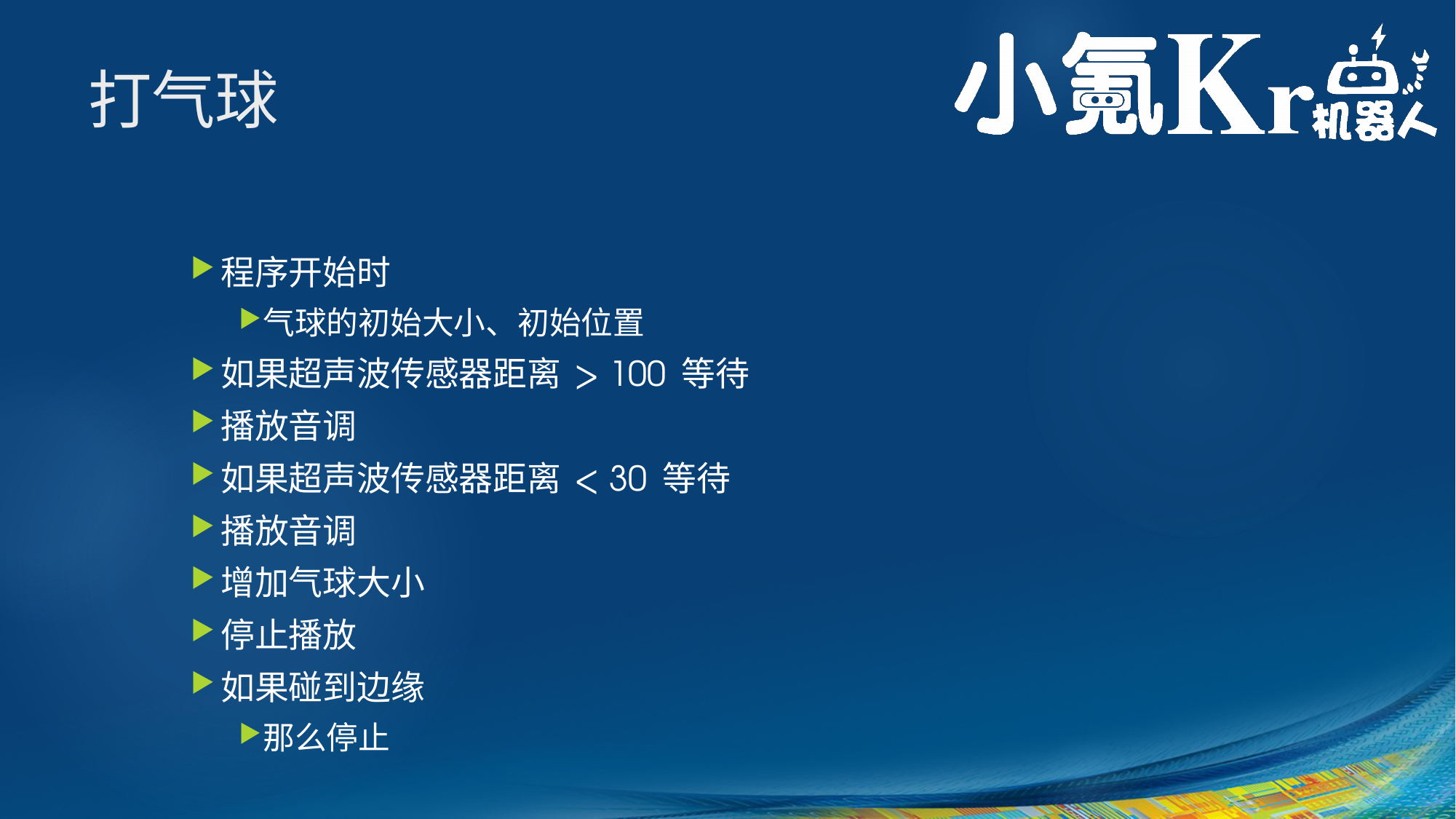

# 打气球
程序开始时
气球的初始大小、初始位置
如果超声波传感器距离 > 100 等待
播放音调
如果超声波传感器距离 < 30 等待
播放音调
增加气球大小
停止播放
如果碰到边缘
那么停止